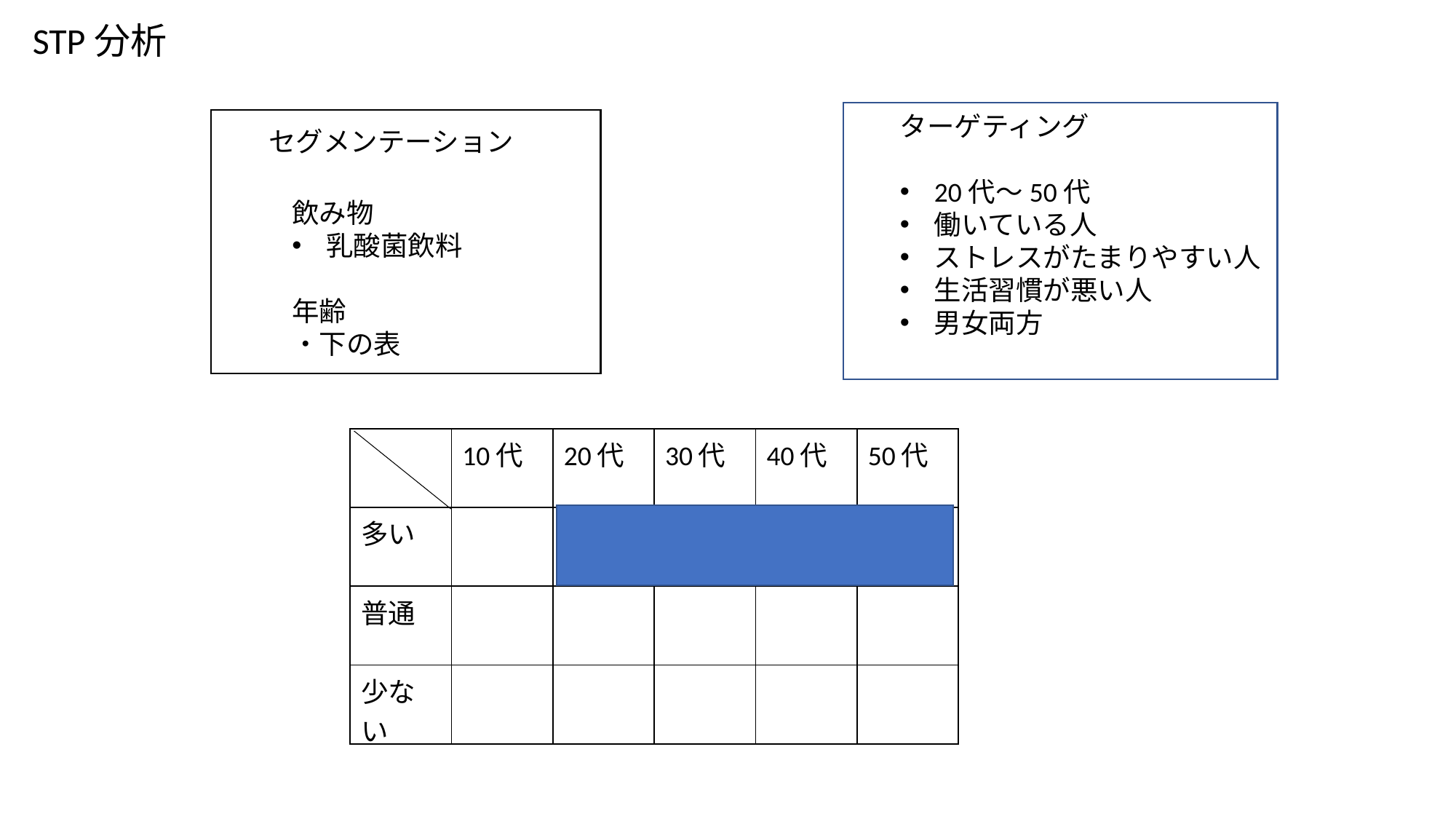

STP分析

ターゲティング

20代～50代
働いている人
ストレスがたまりやすい人
生活習慣が悪い人
男女両方

セグメンテーション
飲み物
乳酸菌飲料

年齢
・下の表

|  | 10代 | 20代 | 30代 | 40代 | 50代 |
| --- | --- | --- | --- | --- | --- |
| 多い |  |  |  |  |  |
| 普通 |  |  |  |  |  |
| 少ない |  |  |  |  |  |